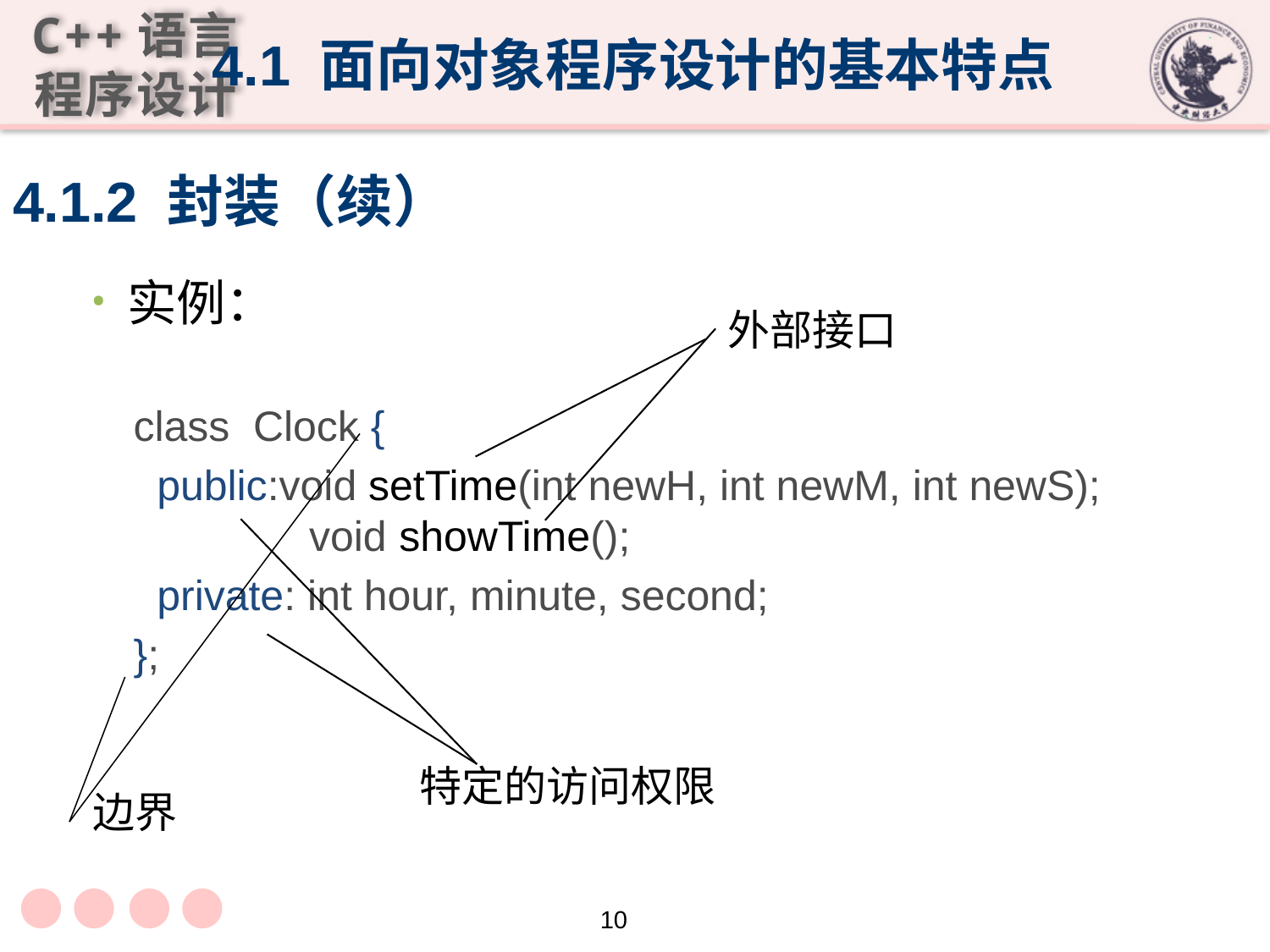

4.1 面向对象程序设计的基本特点
# 4.1.2 封装（续）
实例：

class  Clock {
  public:void setTime(int newH, int newM, int newS);
            void showTime();
  private: int hour, minute, second;
};

外部接口

边界

特定的访问权限
10